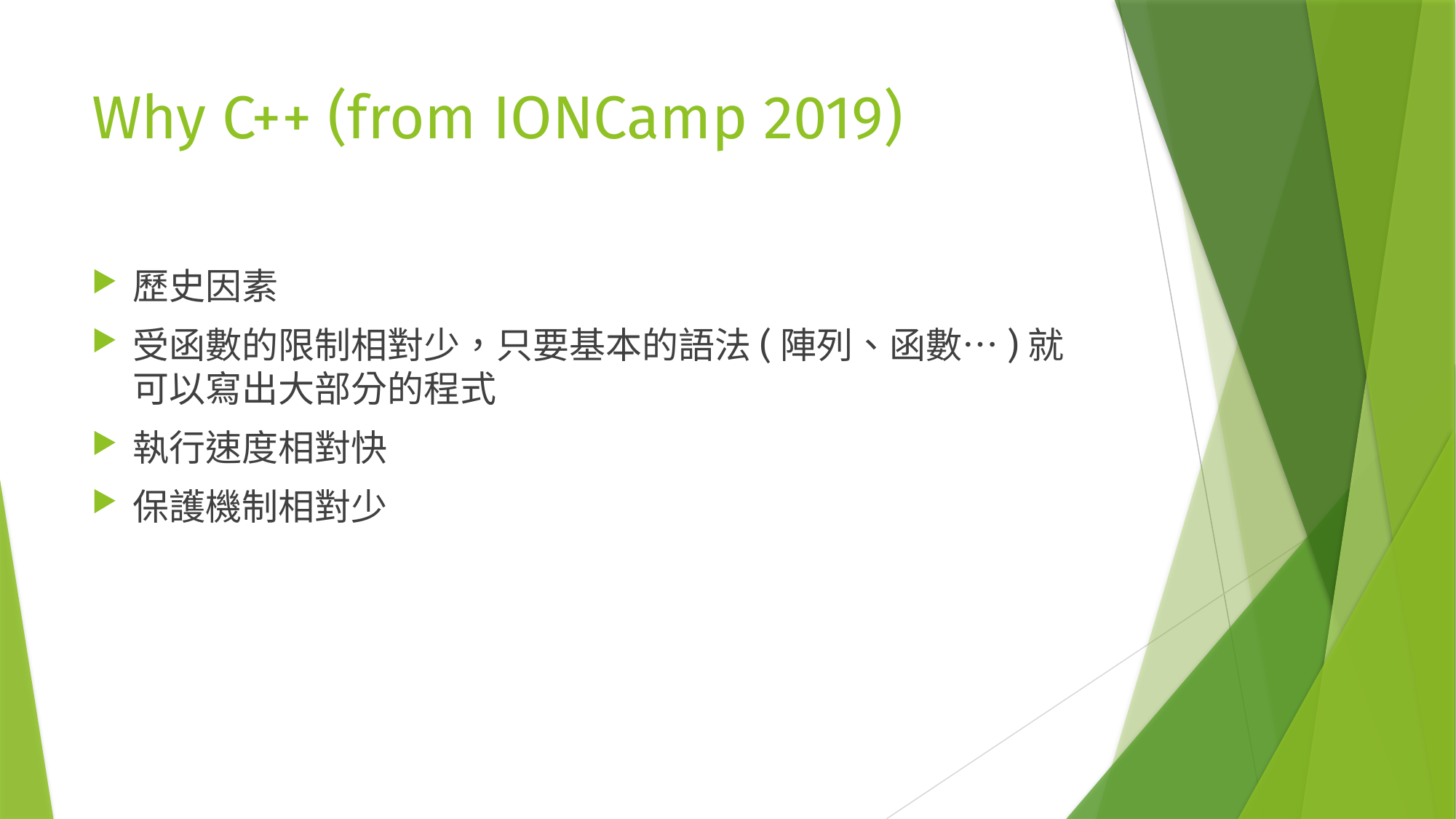

# Why C++ (from IONCamp 2019)
歷史因素
受函數的限制相對少，只要基本的語法(陣列、函數…)就可以寫出大部分的程式
執行速度相對快
保護機制相對少